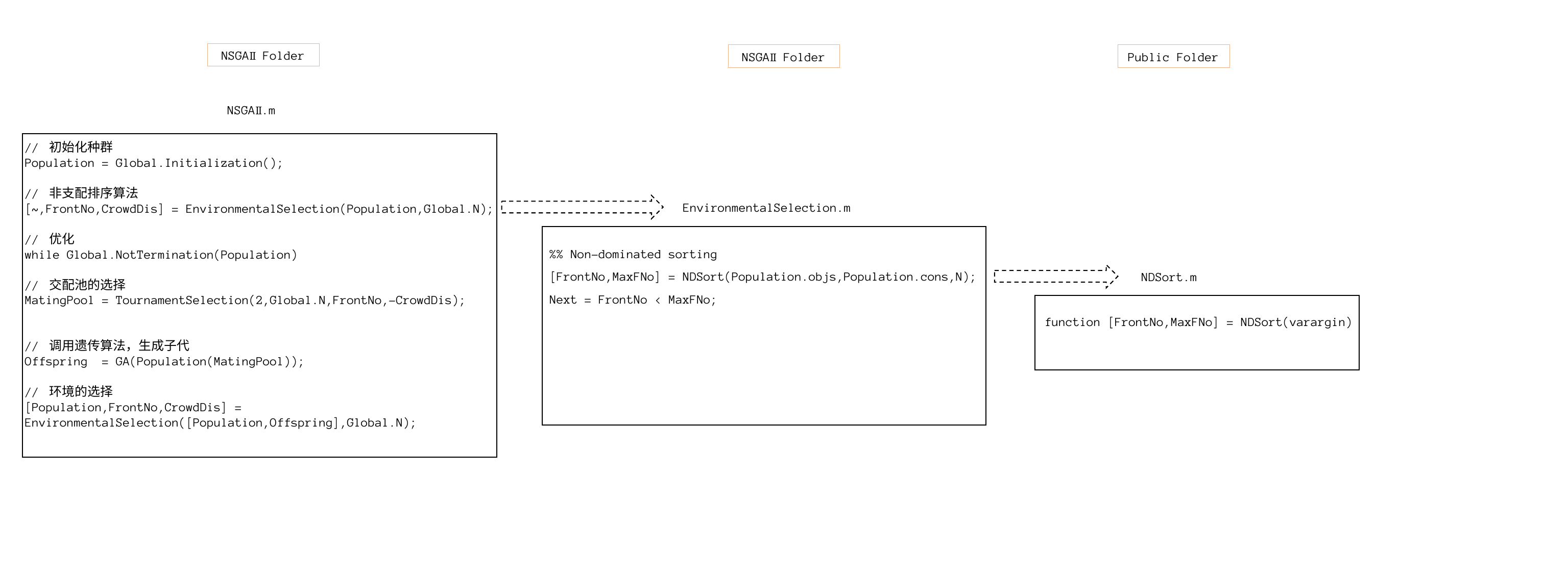

NSGAⅡ Folder
NSGAⅡ Folder
Public Folder
NSGAⅡ.m
 Population = Global.Initialization();
// 初始化种群
Population = Global.Initialization();

// 非支配排序算法
[~,FrontNo,CrowdDis] = EnvironmentalSelection(Population,Global.N);

// 优化
while Global.NotTermination(Population)

// 交配池的选择
MatingPool = TournamentSelection(2,Global.N,FrontNo,-CrowdDis);

// 调用遗传算法，生成子代
Offspring  = GA(Population(MatingPool));

// 环境的选择
[Population,FrontNo,CrowdDis] = EnvironmentalSelection([Population,Offspring],Global.N);

EnvironmentalSelection.m
 Population = Global.Initialization();
%% Non-dominated sorting
[FrontNo,MaxFNo] = NDSort(Population.objs,Population.cons,N);
Next = FrontNo < MaxFNo;

NDSort.m
 Population = Global.Initialization();
function [FrontNo,MaxFNo] = NDSort(varargin)